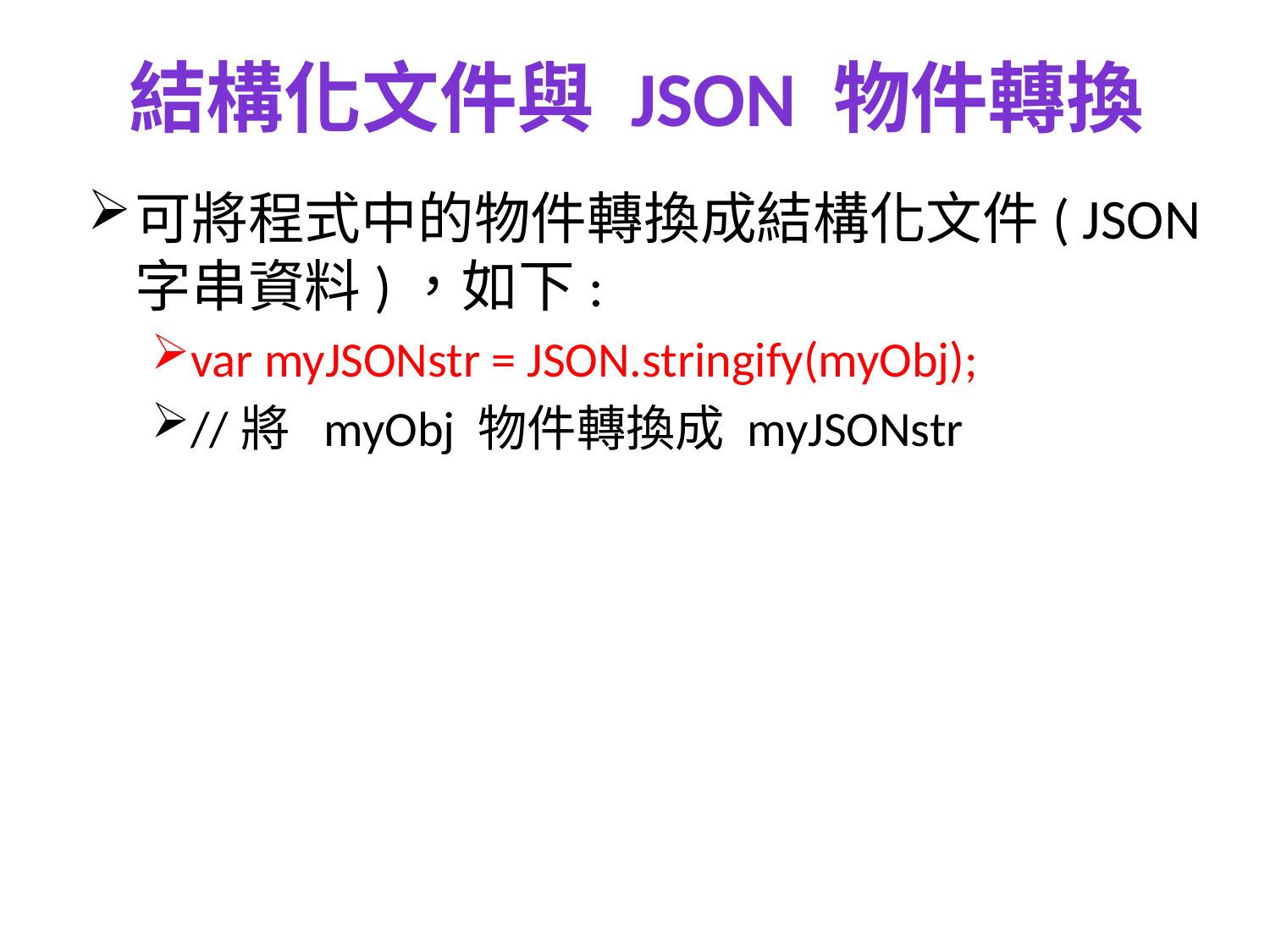

# 結構化文件與 JSON 物件轉換
可將程式中的物件轉換成結構化文件( JSON 字串資料)，如下:
var myJSONstr = JSON.stringify(myObj);
//將  myObj 物件轉換成 myJSONstr